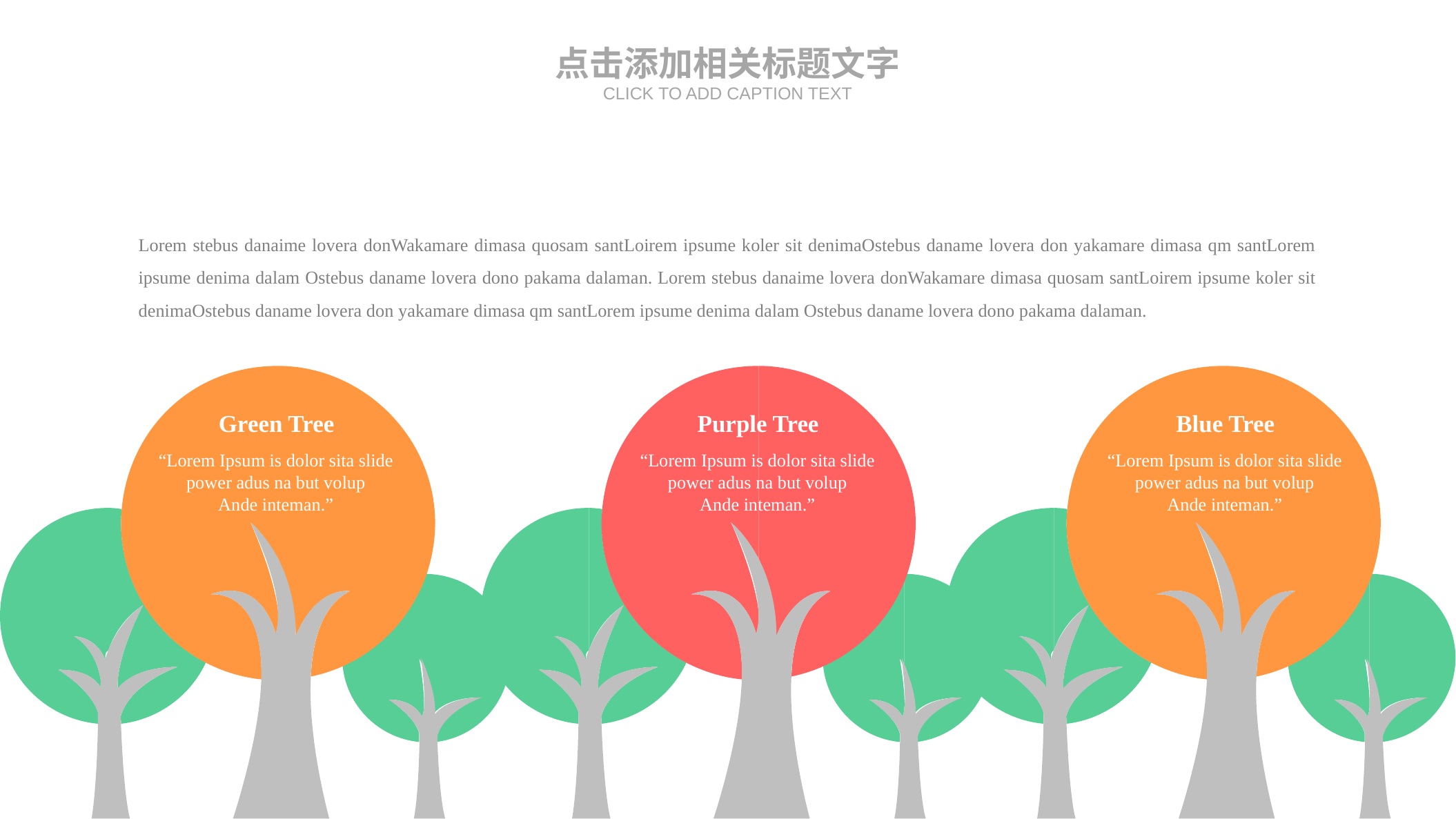

点击添加相关标题文字
CLICK TO ADD CAPTION TEXT
Lorem stebus danaime lovera donWakamare dimasa quosam santLoirem ipsume koler sit denimaOstebus daname lovera don yakamare dimasa qm santLorem ipsume denima dalam Ostebus daname lovera dono pakama dalaman. Lorem stebus danaime lovera donWakamare dimasa quosam santLoirem ipsume koler sit denimaOstebus daname lovera don yakamare dimasa qm santLorem ipsume denima dalam Ostebus daname lovera dono pakama dalaman.

Green Tree
“Lorem Ipsum is dolor sita slide power adus na but volup
Ande inteman.”
Purple Tree
“Lorem Ipsum is dolor sita slide power adus na but volup
Ande inteman.”
Blue Tree
“Lorem Ipsum is dolor sita slide power adus na but volup
Ande inteman.”